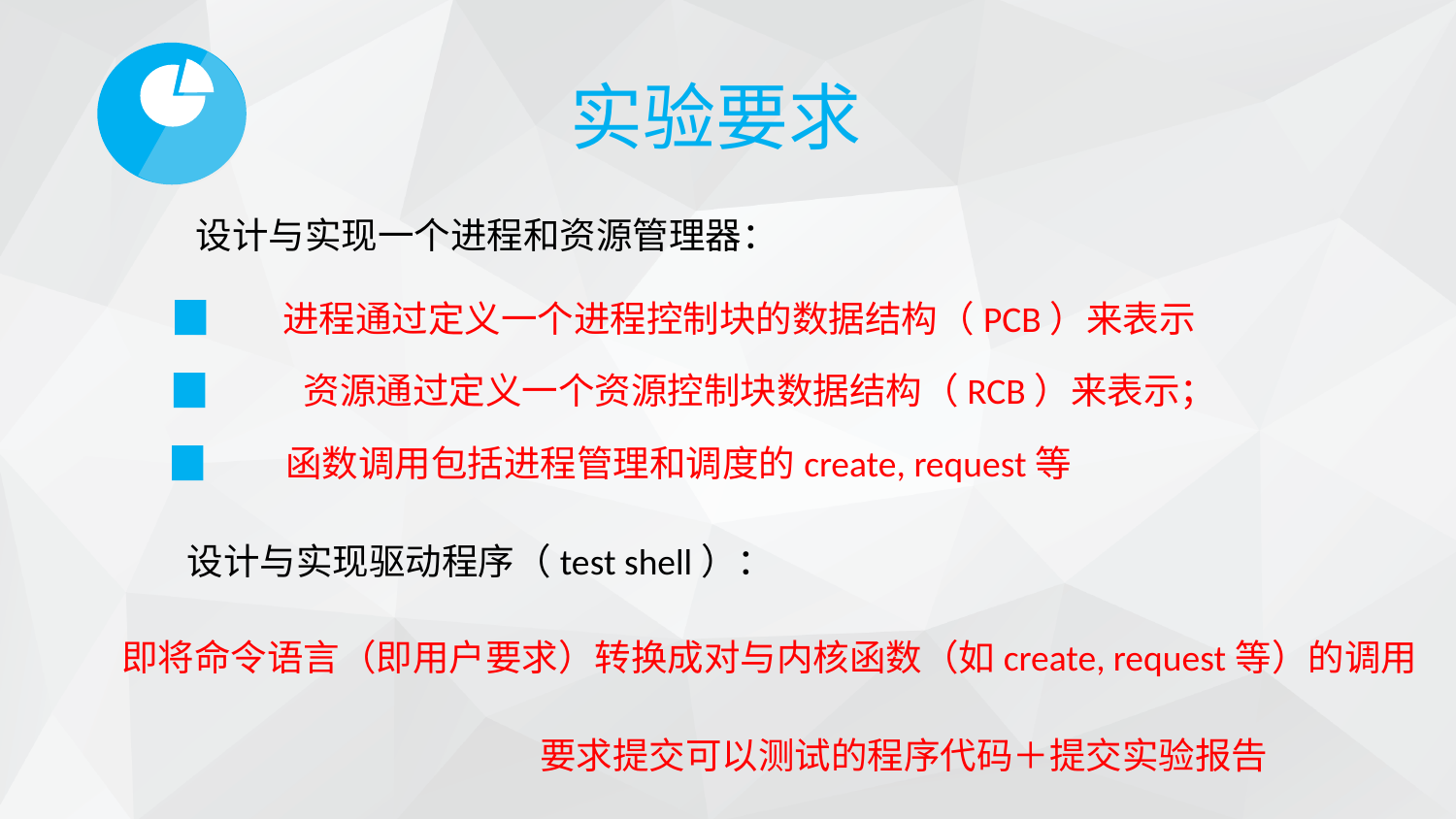

实验要求
设计与实现一个进程和资源管理器：
进程通过定义一个进程控制块的数据结构（PCB）来表示

资源通过定义一个资源控制块数据结构（RCB）来表示；

函数调用包括进程管理和调度的create, request等

设计与实现驱动程序（test shell）：
即将命令语言（即用户要求）转换成对与内核函数（如create, request等）的调用
要求提交可以测试的程序代码＋提交实验报告